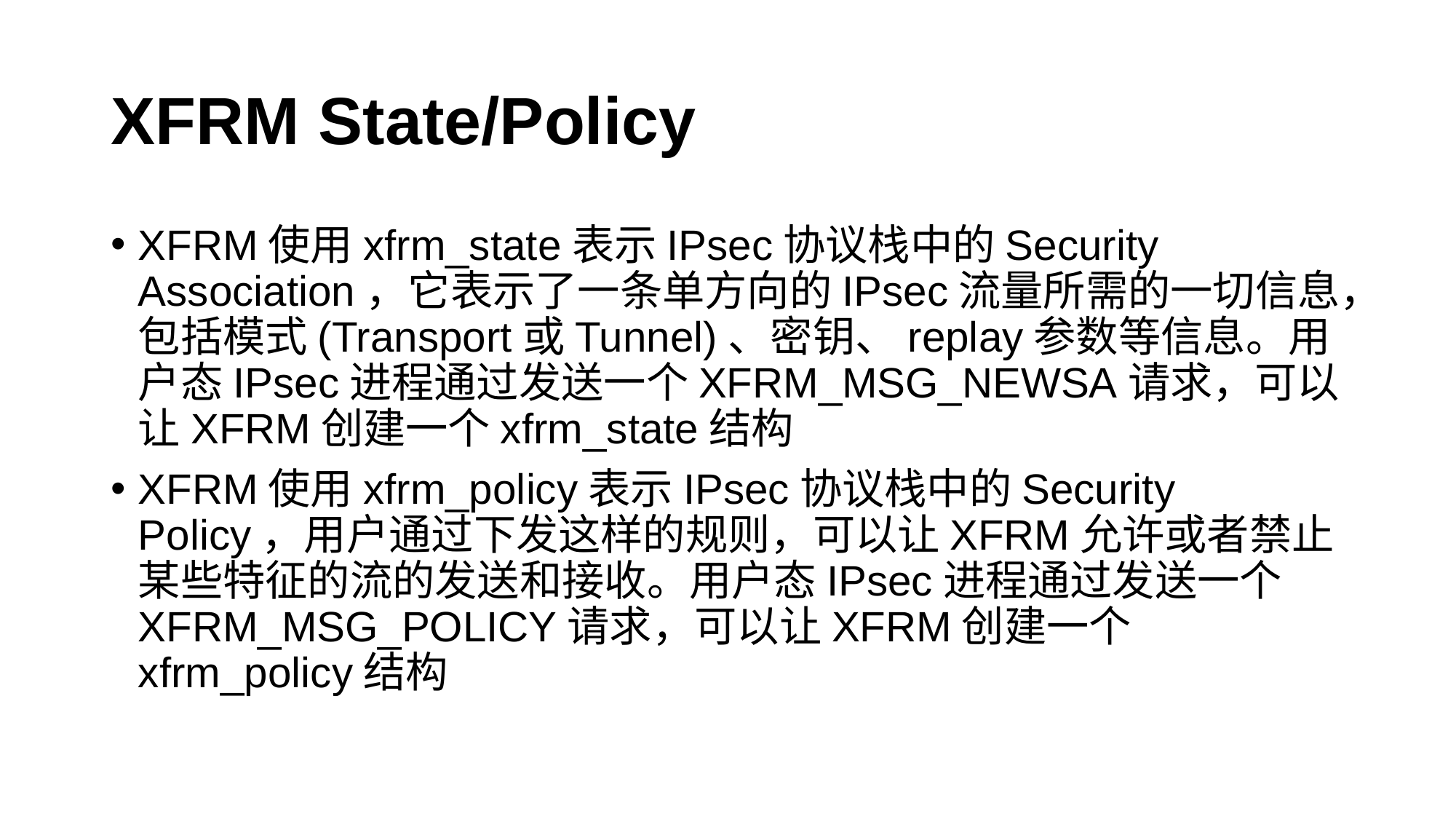

# XFRM State/Policy
XFRM使用xfrm_state表示IPsec协议栈中的Security Association，它表示了一条单方向的IPsec流量所需的一切信息，包括模式(Transport或Tunnel)、密钥、replay参数等信息。用户态IPsec进程通过发送一个XFRM_MSG_NEWSA请求，可以让XFRM创建一个xfrm_state结构
XFRM使用xfrm_policy表示IPsec协议栈中的Security Policy，用户通过下发这样的规则，可以让XFRM允许或者禁止某些特征的流的发送和接收。用户态IPsec进程通过发送一个XFRM_MSG_POLICY请求，可以让XFRM创建一个xfrm_policy结构